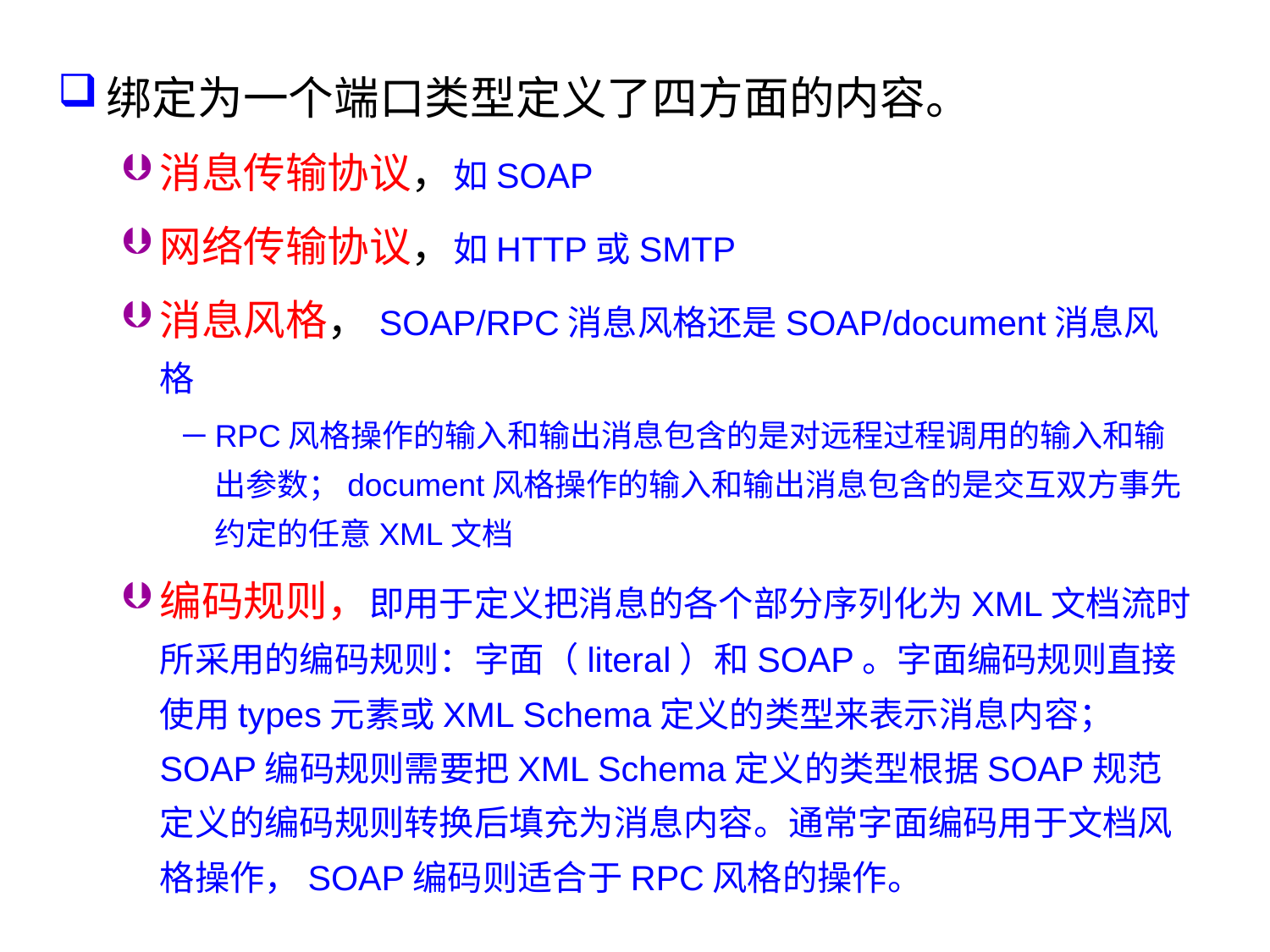

绑定为一个端口类型定义了四方面的内容。
消息传输协议，如SOAP
网络传输协议，如HTTP或SMTP
消息风格，SOAP/RPC消息风格还是SOAP/document消息风格
RPC风格操作的输入和输出消息包含的是对远程过程调用的输入和输出参数；document风格操作的输入和输出消息包含的是交互双方事先约定的任意XML文档
编码规则，即用于定义把消息的各个部分序列化为XML文档流时所采用的编码规则：字面（literal）和SOAP。字面编码规则直接使用types元素或XML Schema定义的类型来表示消息内容；SOAP编码规则需要把XML Schema定义的类型根据SOAP规范定义的编码规则转换后填充为消息内容。通常字面编码用于文档风格操作，SOAP编码则适合于RPC风格的操作。